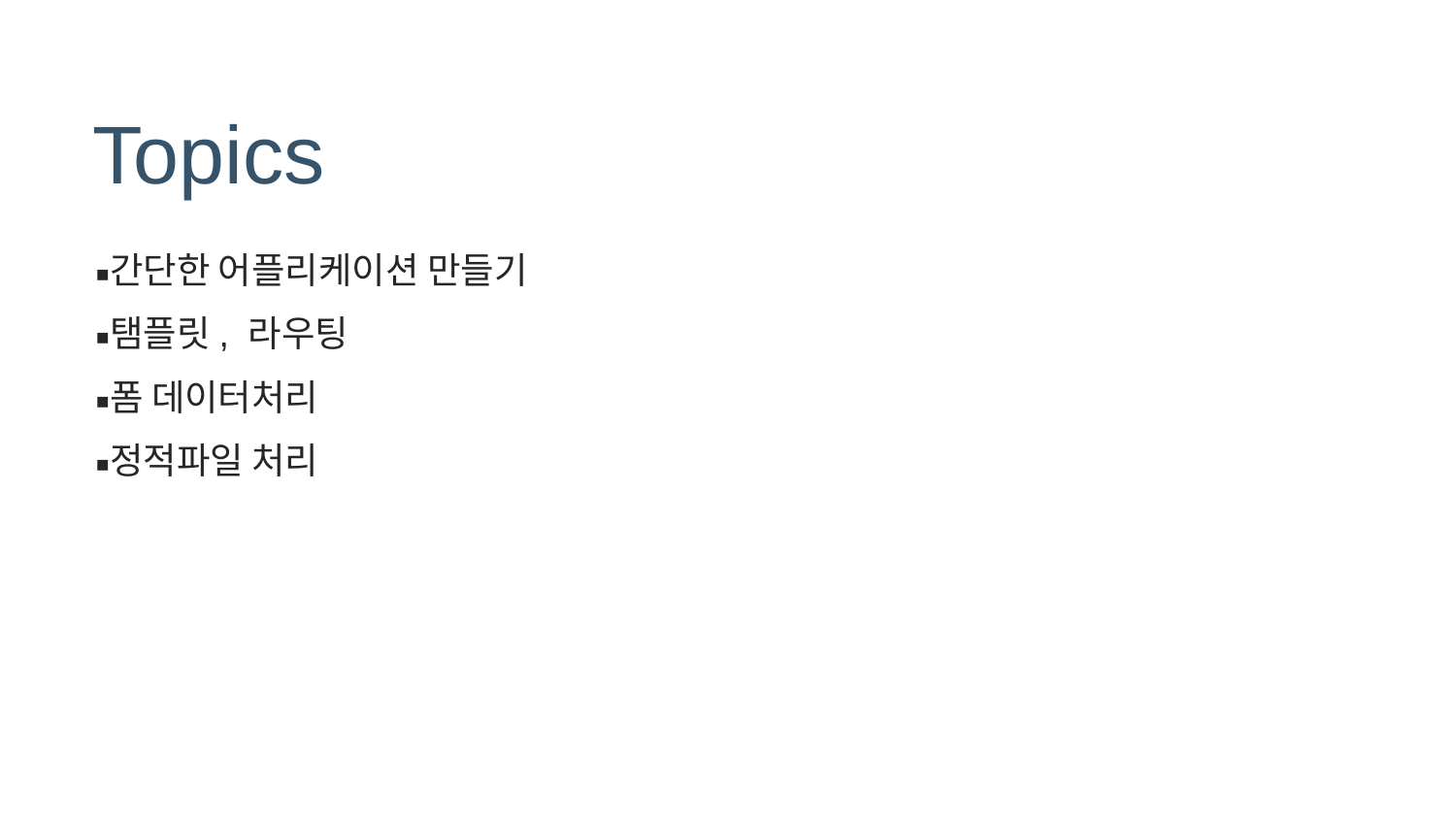

# Topics
간단한 어플리케이션 만들기
탬플릿, 라우팅
폼 데이터처리
정적파일 처리